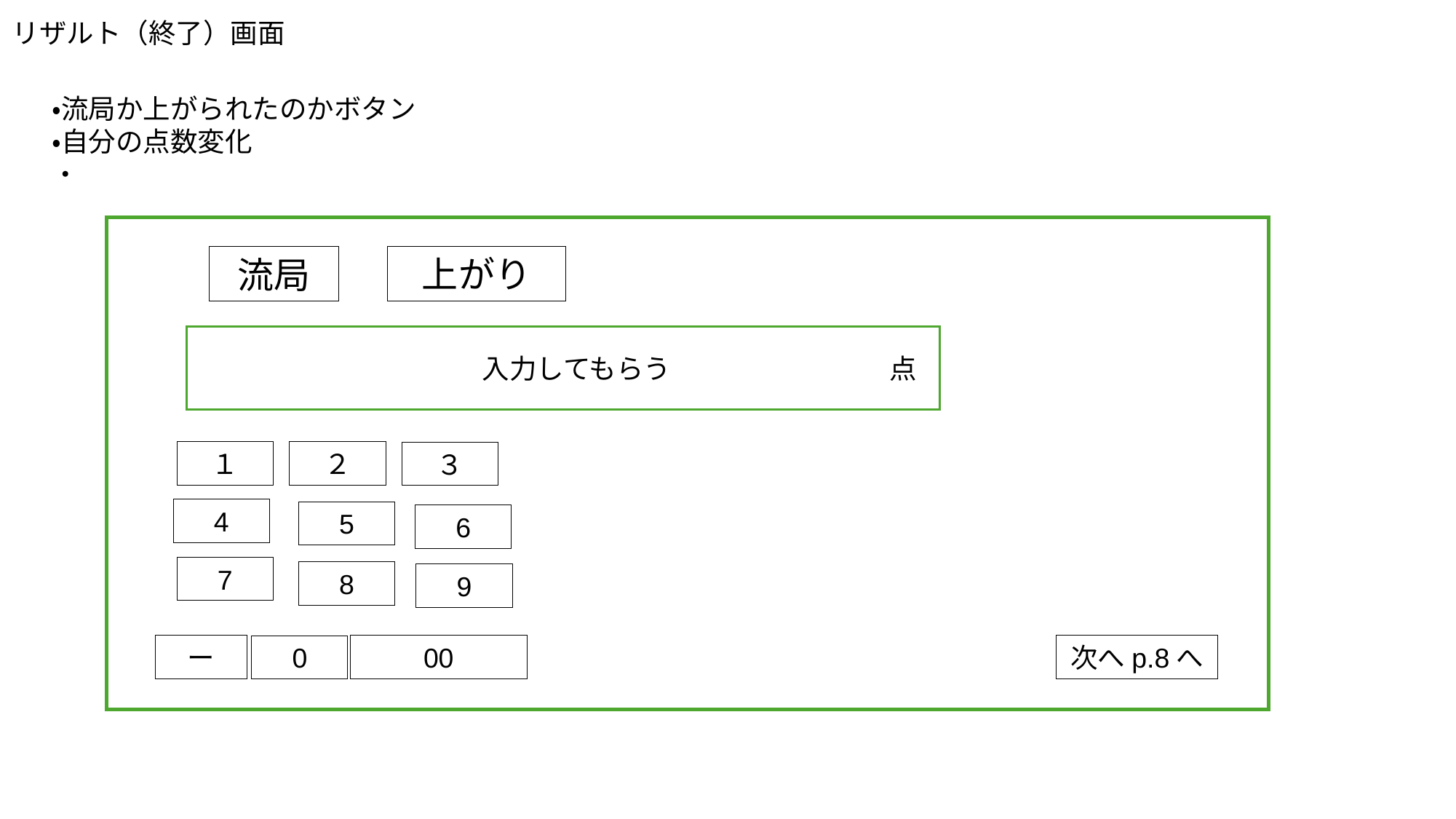

リザルト（終了）画面
・流局か上がられたのかボタン
・自分の点数変化
・

上がり
流局
　　　　　　　　　　入力してもらう　　　　　　　　点
１
２
３
4
5
6
7
8
9
ー
00
次へp.8へ
0